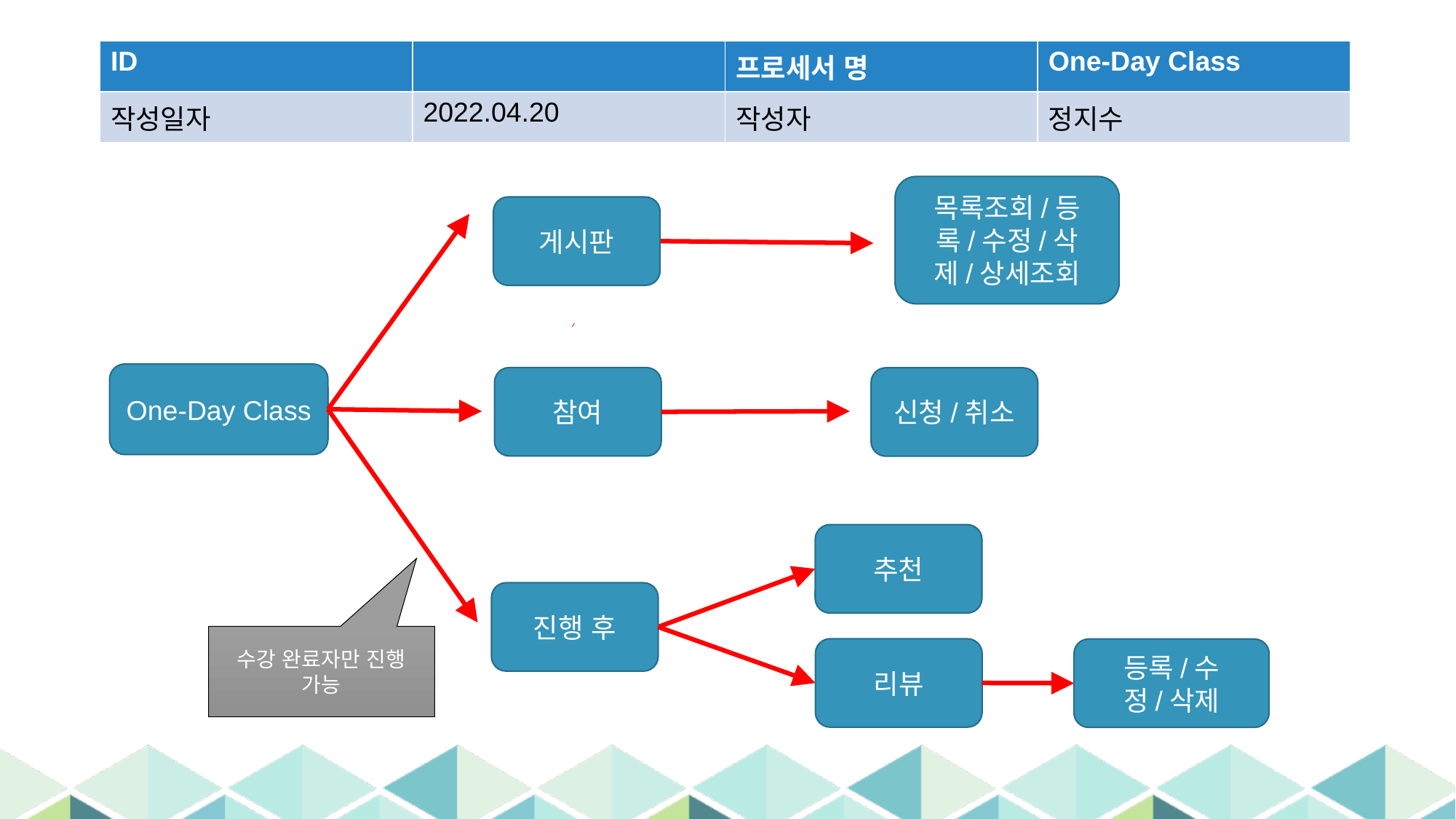

| ID |  | 프로세서 명 | One-Day Class |
| --- | --- | --- | --- |
| 작성일자 | 2022.04.20 | 작성자 | 정지수 |
목록조회/등록/수정/삭제/상세조회
게시판
One-Day Class
참여
신청/취소
추천
진행 후
수강 완료자만 진행 가능
리뷰
등록/수정/삭제